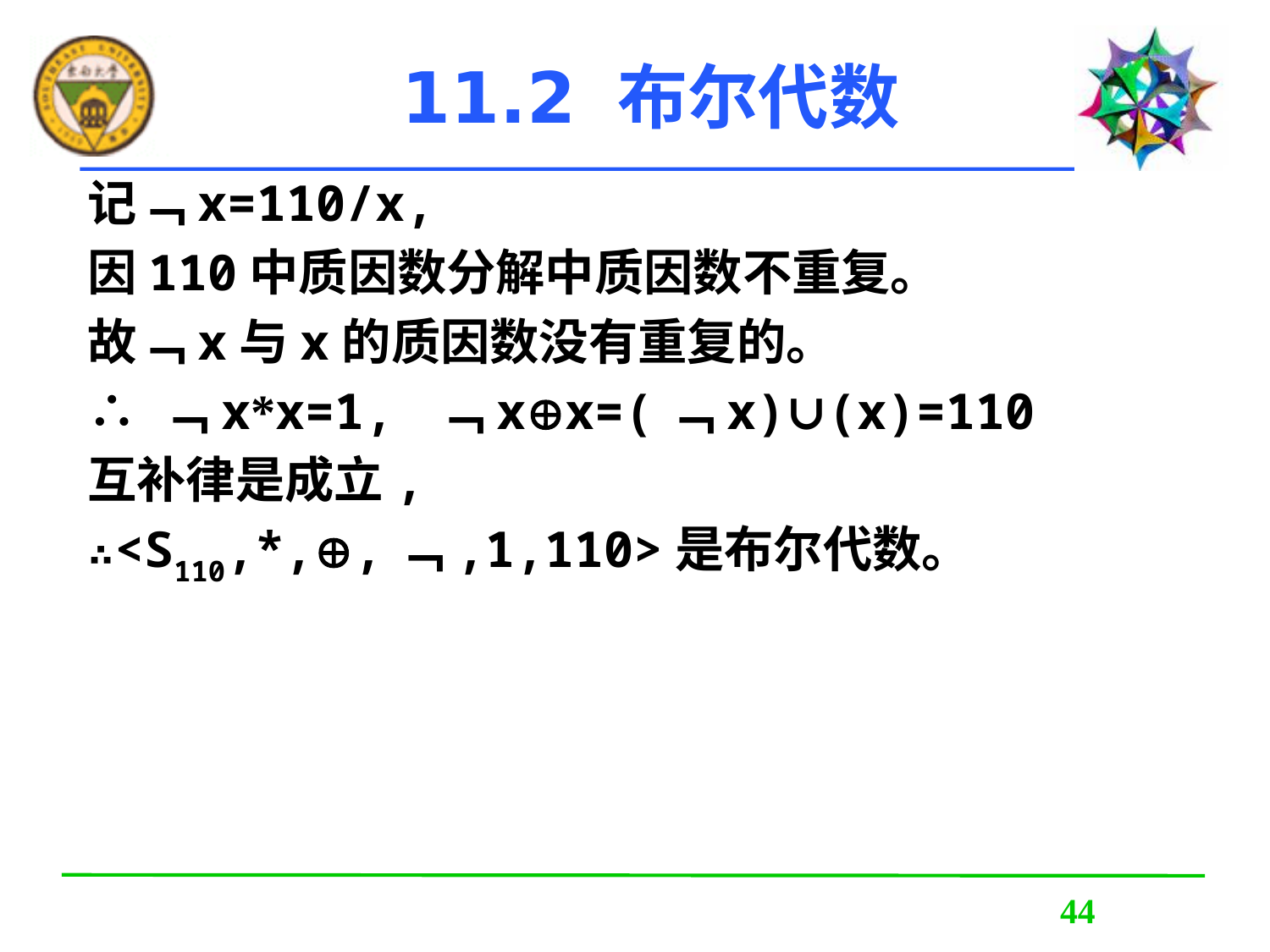

11.2 布尔代数
记﹁x=110/x,
因110中质因数分解中质因数不重复。
故﹁x与x的质因数没有重复的。
∴ ﹁x*x=1, ﹁x⊕x=(﹁x)∪(x)=110
互补律是成立,
∴<S110,*,⊕,﹁,1,110>是布尔代数。